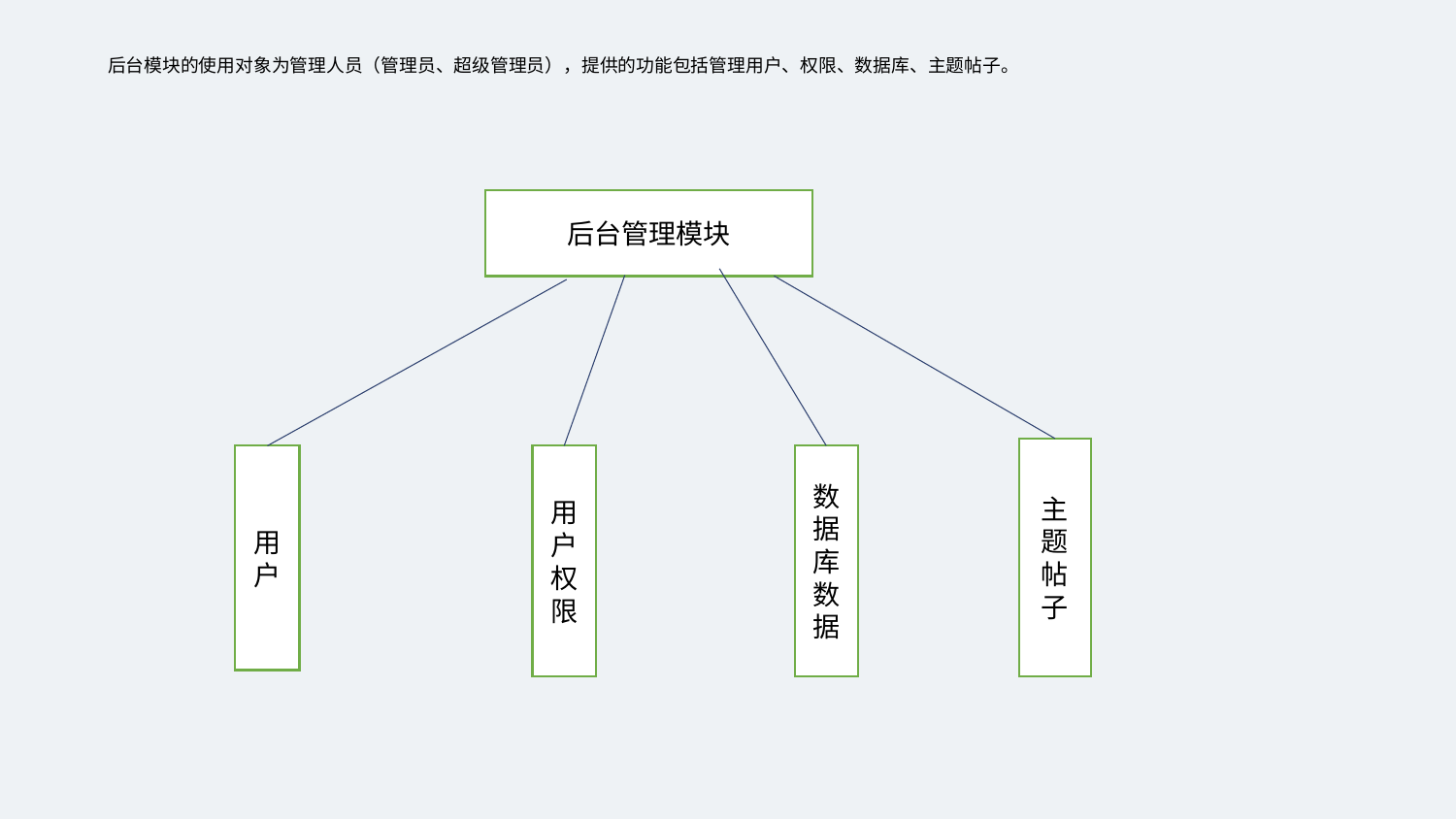

后台模块的使用对象为管理人员（管理员、超级管理员），提供的功能包括管理用户、权限、数据库、主题帖子。
后台管理模块
主题帖子
数据库数据
用户
用户权限